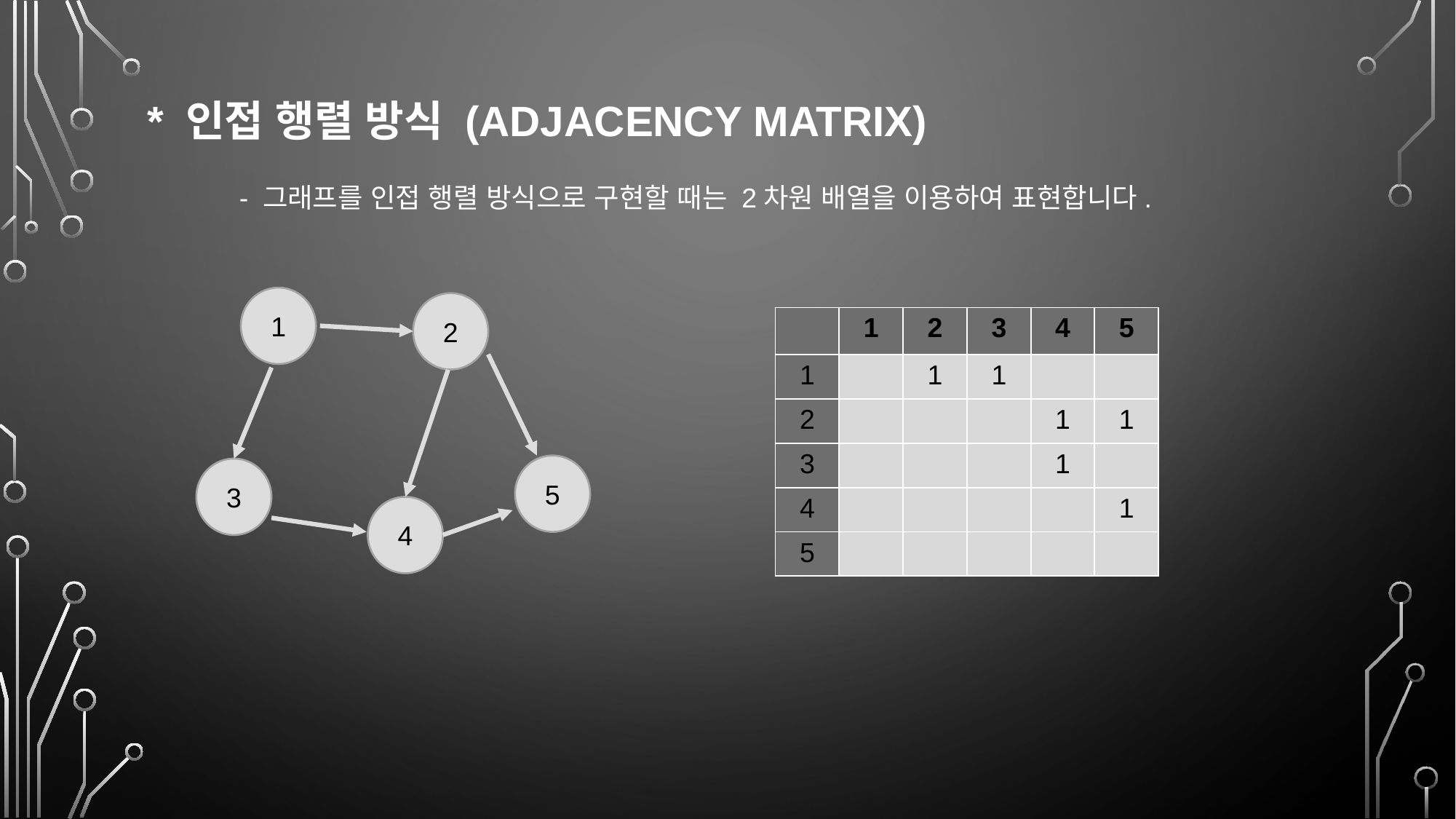

* 인접 행렬 방식 (adjacency matrix)
- 그래프를 인접 행렬 방식으로 구현할 때는 2차원 배열을 이용하여 표현합니다.
1
2
|  | 1 | 2 | 3 | 4 | 5 |
| --- | --- | --- | --- | --- | --- |
| 1 |  | 1 | 1 |  |  |
| 2 |  |  |  | 1 | 1 |
| 3 |  |  |  | 1 |  |
| 4 |  |  |  |  | 1 |
| 5 |  |  |  |  |  |
5
3
4